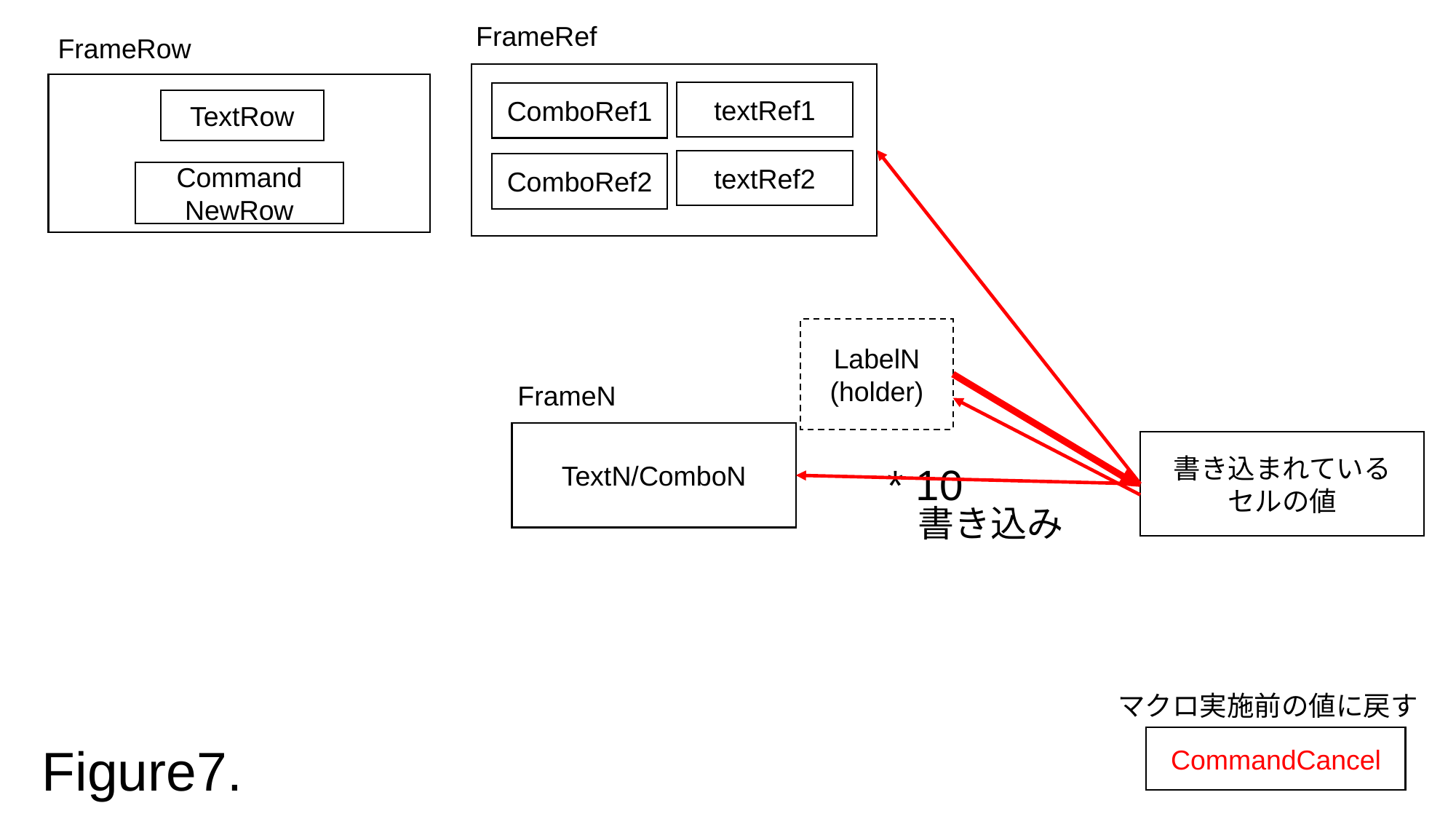

FrameRef

FrameRow

textRef1
ComboRef1
textRef2
ComboRef2

TextRow
Command
NewRow
LabelN
(holder)
FrameN

TextN/ComboN
書き込まれている
セルの値
* 10
書き込み
マクロ実施前の値に戻す
CommandCancel
Figure7.